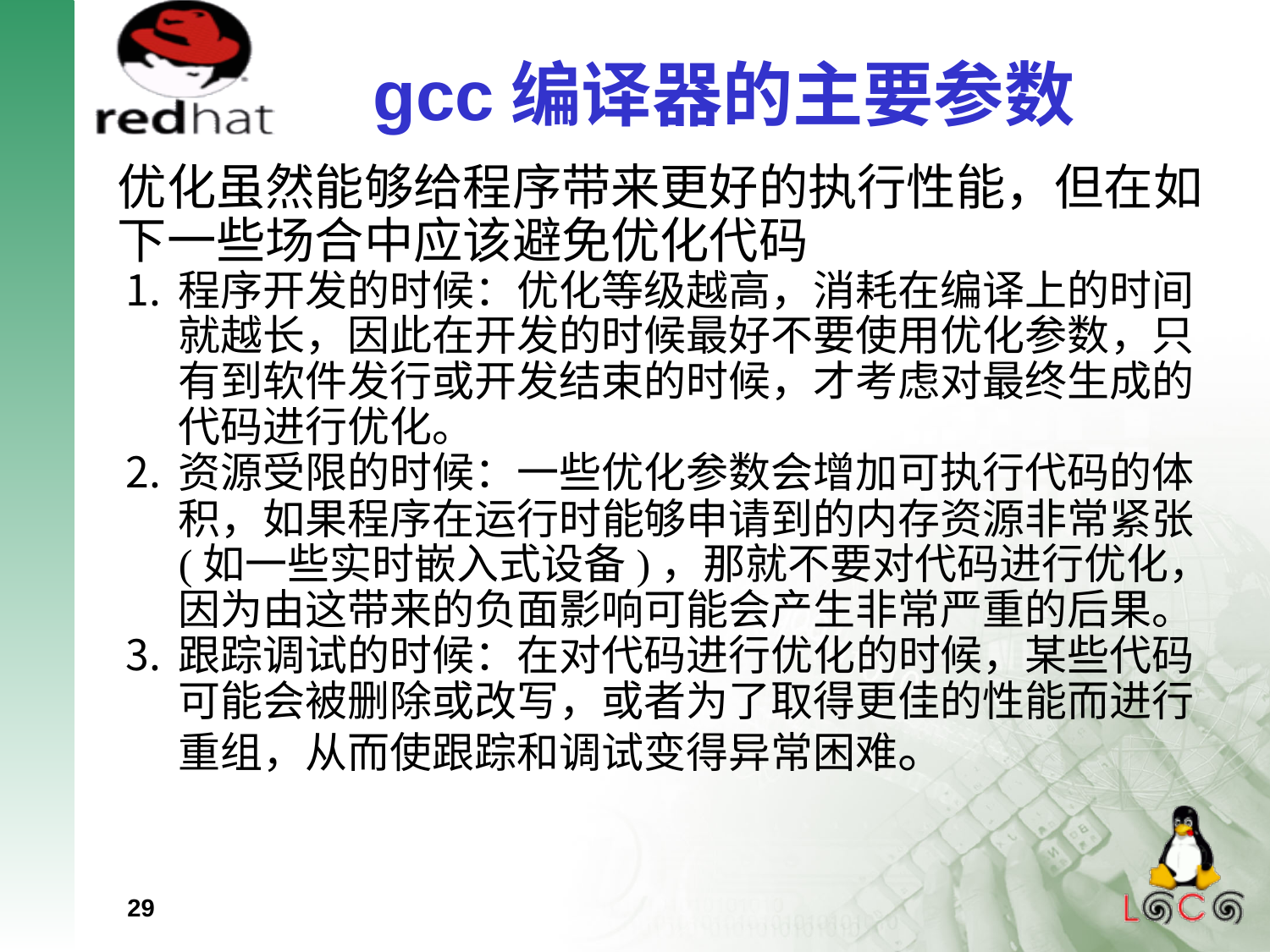

gcc编译器的主要参数
优化虽然能够给程序带来更好的执行性能，但在如下一些场合中应该避免优化代码
程序开发的时候：优化等级越高，消耗在编译上的时间就越长，因此在开发的时候最好不要使用优化参数，只有到软件发行或开发结束的时候，才考虑对最终生成的代码进行优化。
资源受限的时候：一些优化参数会增加可执行代码的体积，如果程序在运行时能够申请到的内存资源非常紧张(如一些实时嵌入式设备)，那就不要对代码进行优化，因为由这带来的负面影响可能会产生非常严重的后果。
跟踪调试的时候：在对代码进行优化的时候，某些代码可能会被删除或改写，或者为了取得更佳的性能而进行重组，从而使跟踪和调试变得异常困难。
29